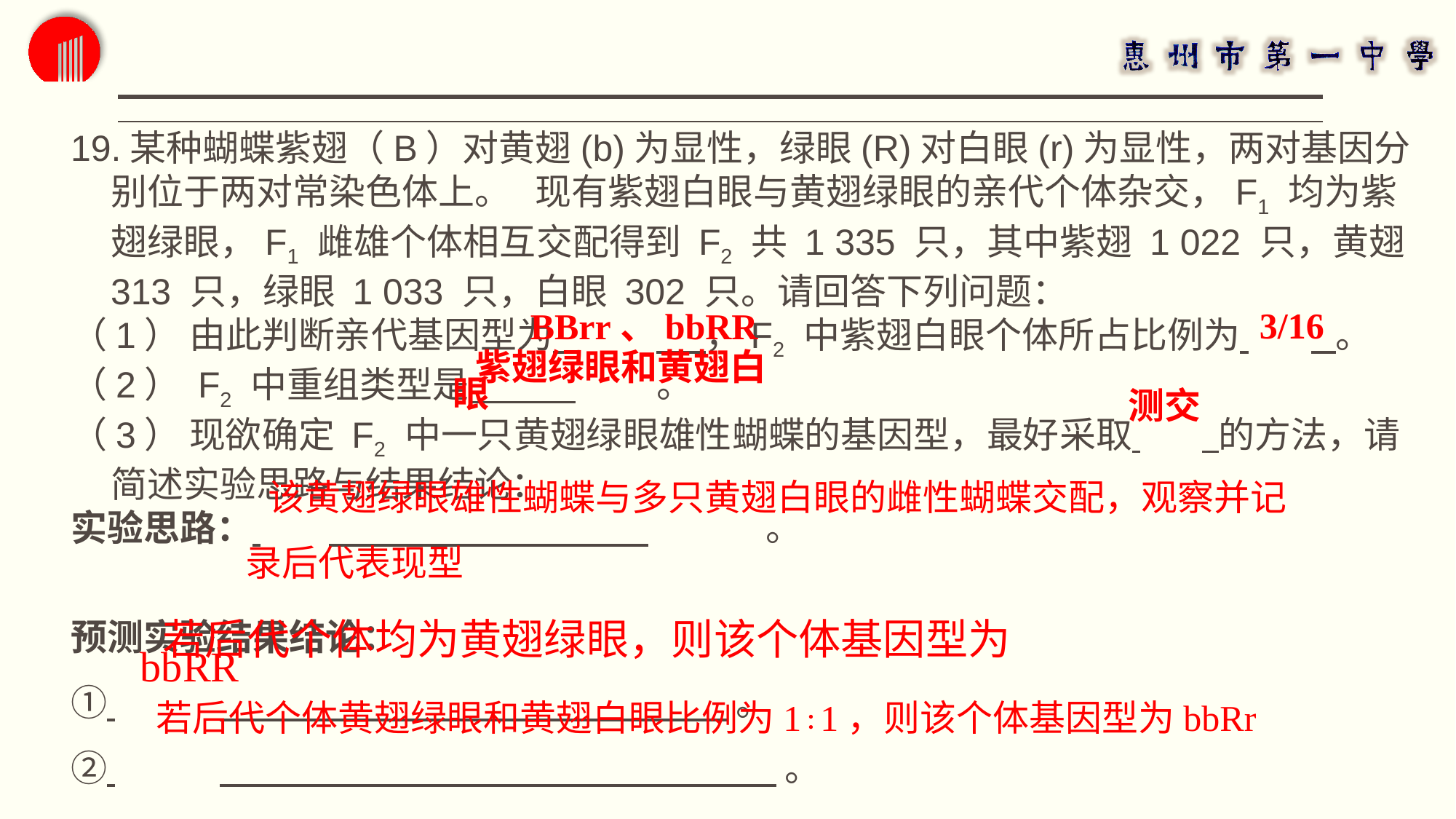

19.某种蝴蝶紫翅（B）对黄翅(b)为显性，绿眼(R)对白眼(r)为显性，两对基因分别位于两对常染色体上。   现有紫翅白眼与黄翅绿眼的亲代个体杂交，F1 均为紫翅绿眼，F1 雌雄个体相互交配得到 F2 共 1 335 只，其中紫翅 1 022 只，黄翅 313 只，绿眼 1 033 只，白眼 302 只。请回答下列问题：
（1） 由此判断亲代基因型为  	      ，F2 中紫翅白眼个体所占比例为 	   。
（2） F2 中重组类型是             	。
（3） 现欲确定 F2 中一只黄翅绿眼雄性蝴蝶的基因型，最好采取 	  的方法，请简述实验思路与结果结论：
实验思路： 	                                       		。

预测实验结果结论：
① 	                                                              。
② 	                                                                    。
3/16
BBrr、bbRR
紫翅绿眼和黄翅白眼
测交
该黄翅绿眼雄性蝴蝶与多只黄翅白眼的雌性蝴蝶交配，观察并记录后代表现型
若后代个体均为黄翅绿眼，则该个体基因型为bbRR

若后代个体黄翅绿眼和黄翅白眼比例为1∶1，则该个体基因型为bbRr